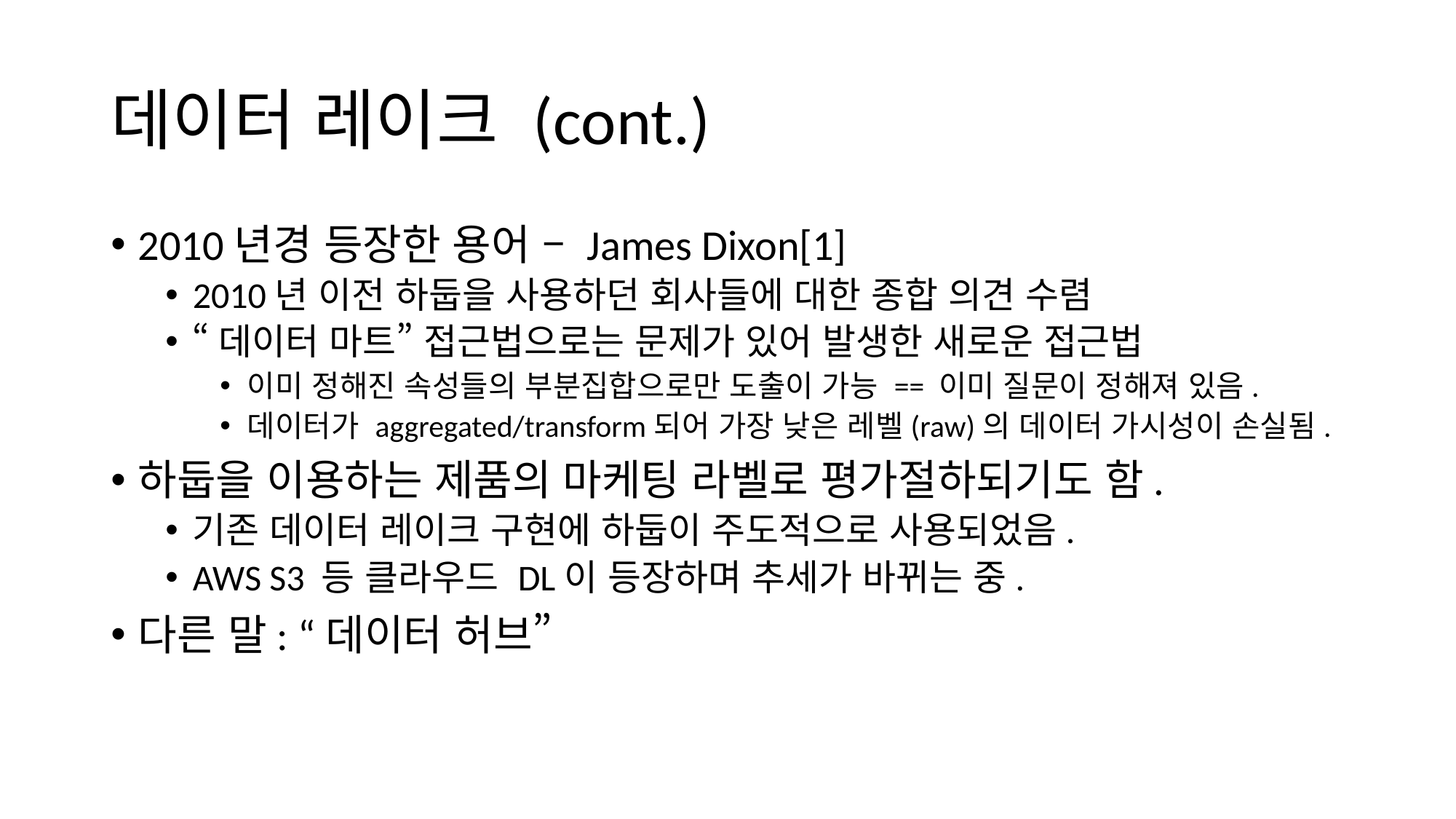

# 데이터 레이크 (cont.)
2010년경 등장한 용어 – James Dixon[1]
2010년 이전 하둡을 사용하던 회사들에 대한 종합 의견 수렴
“데이터 마트” 접근법으로는 문제가 있어 발생한 새로운 접근법
이미 정해진 속성들의 부분집합으로만 도출이 가능 == 이미 질문이 정해져 있음.
데이터가 aggregated/transform되어 가장 낮은 레벨(raw)의 데이터 가시성이 손실됨.
하둡을 이용하는 제품의 마케팅 라벨로 평가절하되기도 함.
기존 데이터 레이크 구현에 하둡이 주도적으로 사용되었음.
AWS S3 등 클라우드 DL이 등장하며 추세가 바뀌는 중.
다른 말: “데이터 허브”